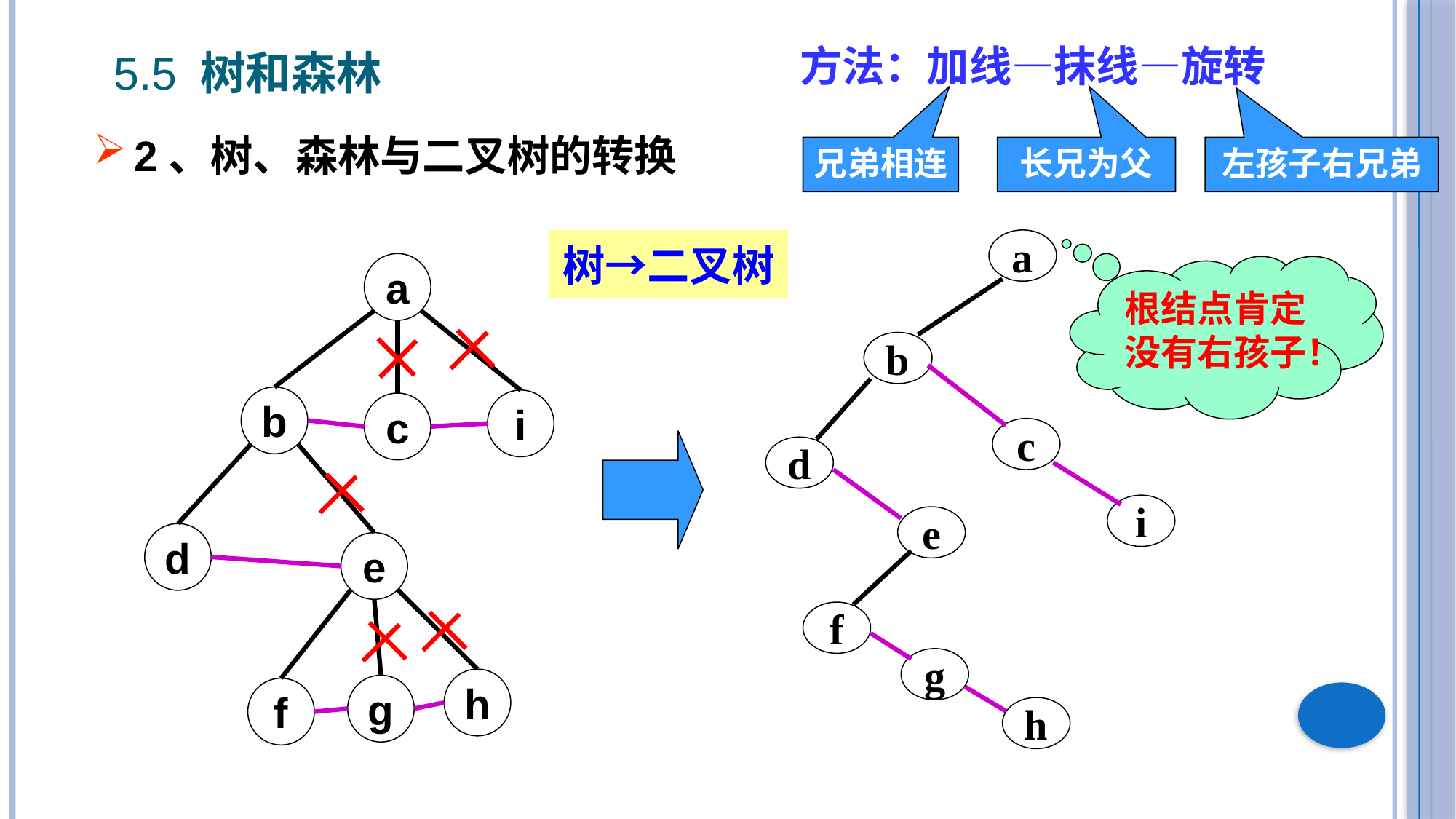

方法：加线—抹线—旋转
5.5 树和森林
2、树、森林与二叉树的转换
兄弟相连
长兄为父
左孩子右兄弟
a

b

c
d

i
e

f

g

h
树→二叉树
a
b
i
c
d
e
h
g
f
根结点肯定
没有右孩子！